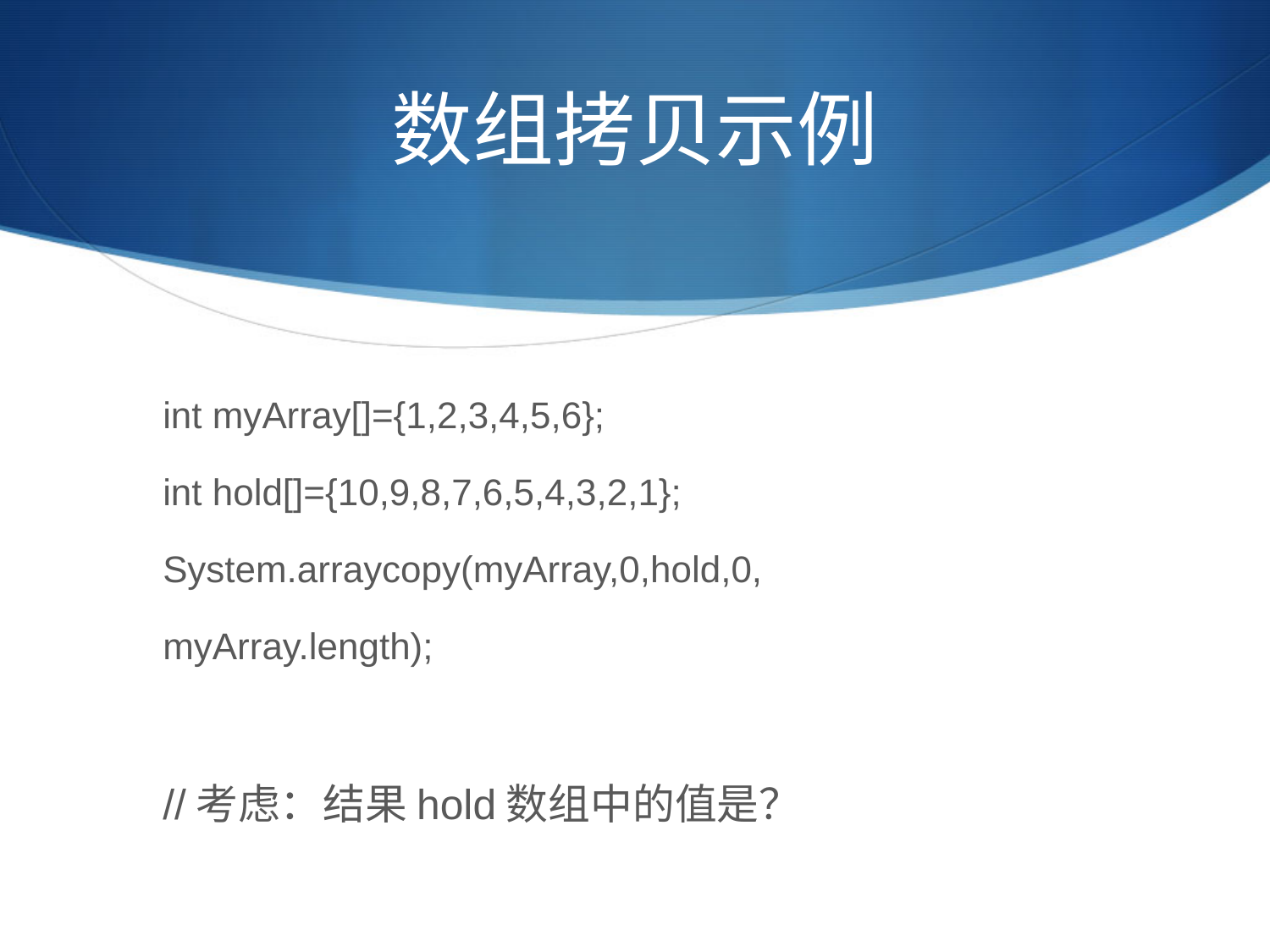

# 数组拷贝示例
		int myArray[]={1,2,3,4,5,6};
		int hold[]={10,9,8,7,6,5,4,3,2,1};
		System.arraycopy(myArray,0,hold,0,
			myArray.length);

	//考虑：结果hold数组中的值是？